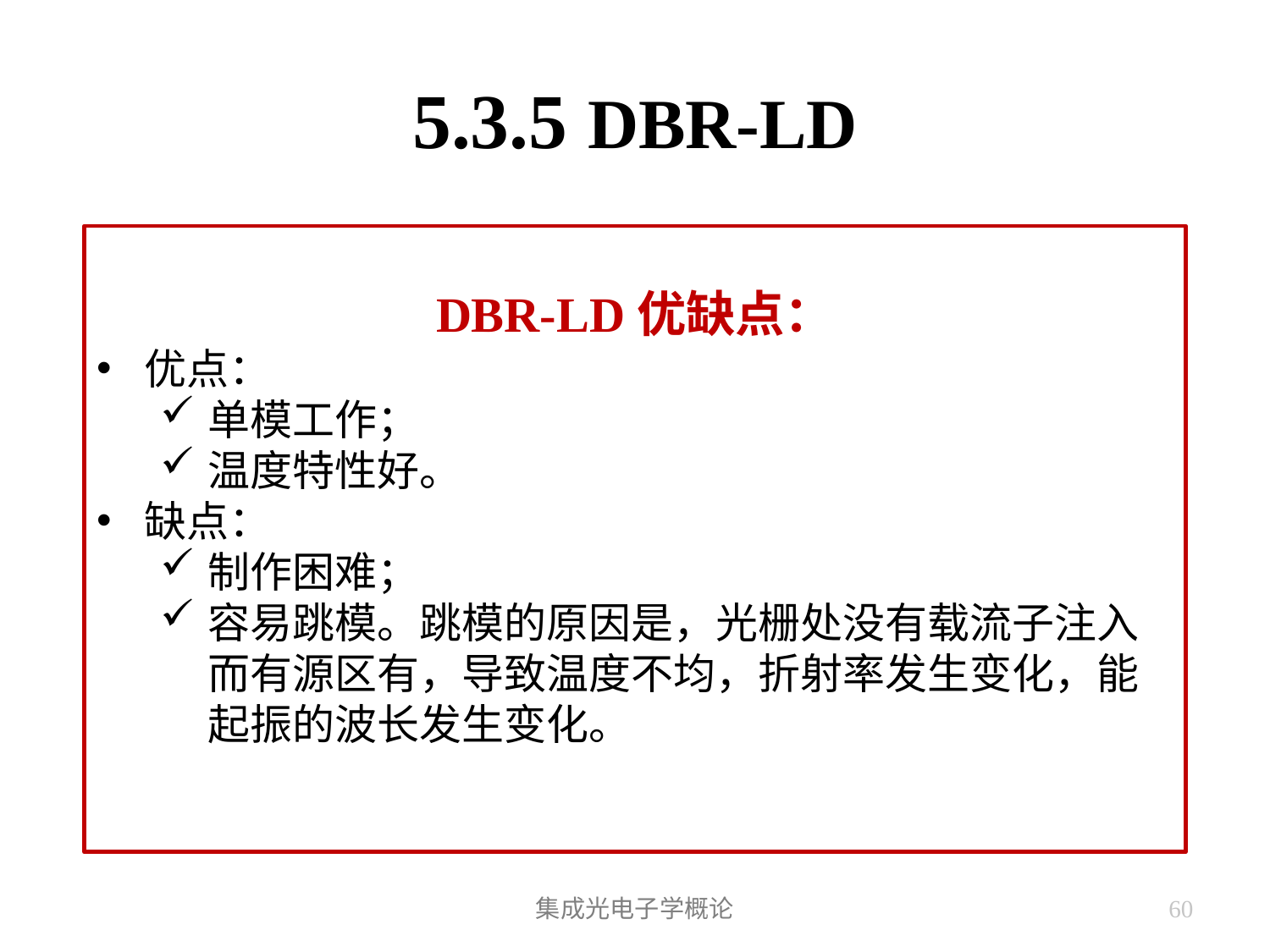

# 5.3.5 DBR-LD

DBR-LD优缺点：
优点：
单模工作；
温度特性好。
缺点：
制作困难；
容易跳模。跳模的原因是，光栅处没有载流子注入而有源区有，导致温度不均，折射率发生变化，能起振的波长发生变化。

集成光电子学概论
60